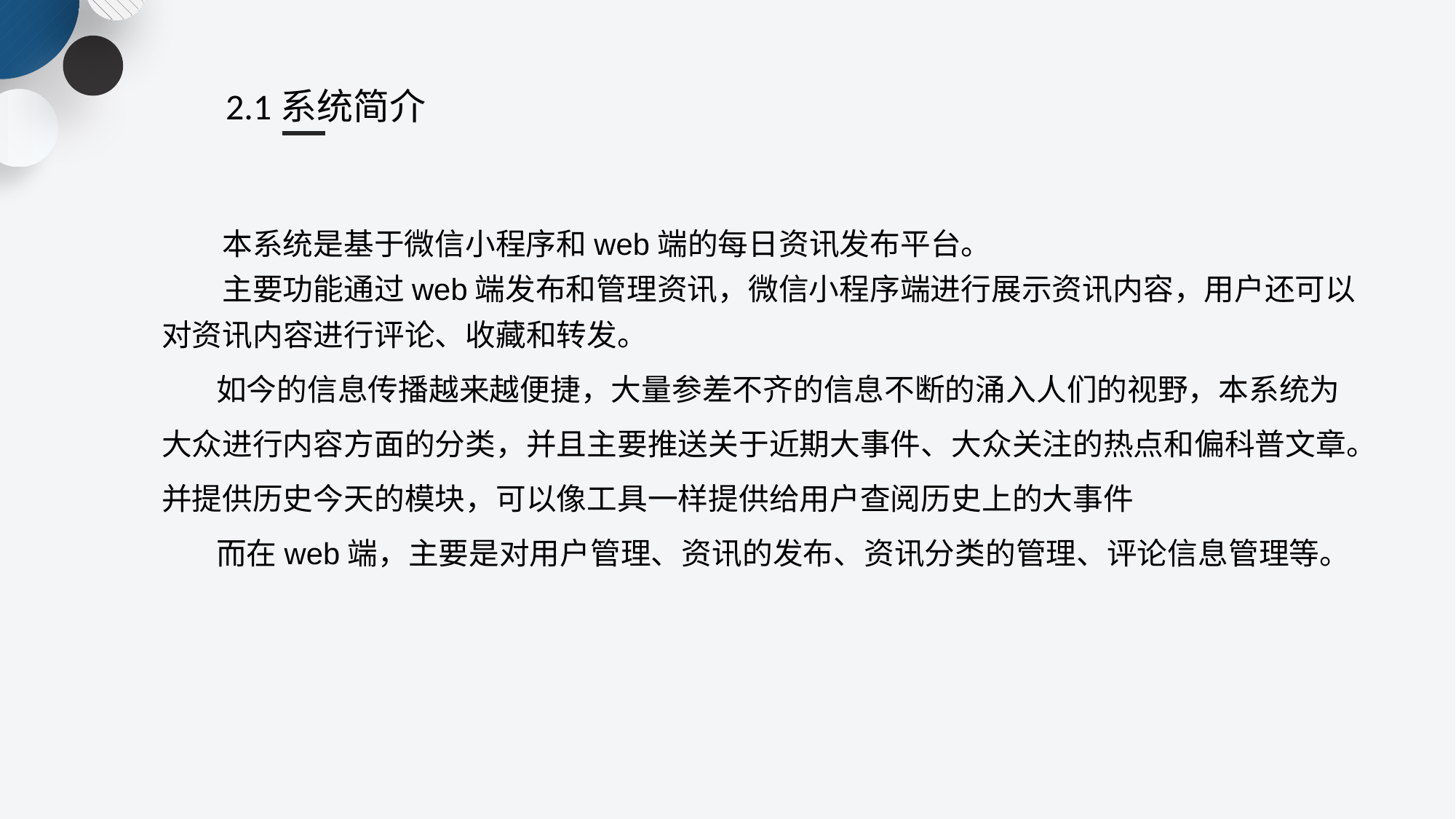

2.1系统简介

本系统是基于微信小程序和web端的每日资讯发布平台。
主要功能通过web端发布和管理资讯，微信小程序端进行展示资讯内容，用户还可以对资讯内容进行评论、收藏和转发。
如今的信息传播越来越便捷，大量参差不齐的信息不断的涌入人们的视野，本系统为大众进行内容方面的分类，并且主要推送关于近期大事件、大众关注的热点和偏科普文章。并提供历史今天的模块，可以像工具一样提供给用户查阅历史上的大事件
而在web端，主要是对用户管理、资讯的发布、资讯分类的管理、评论信息管理等。